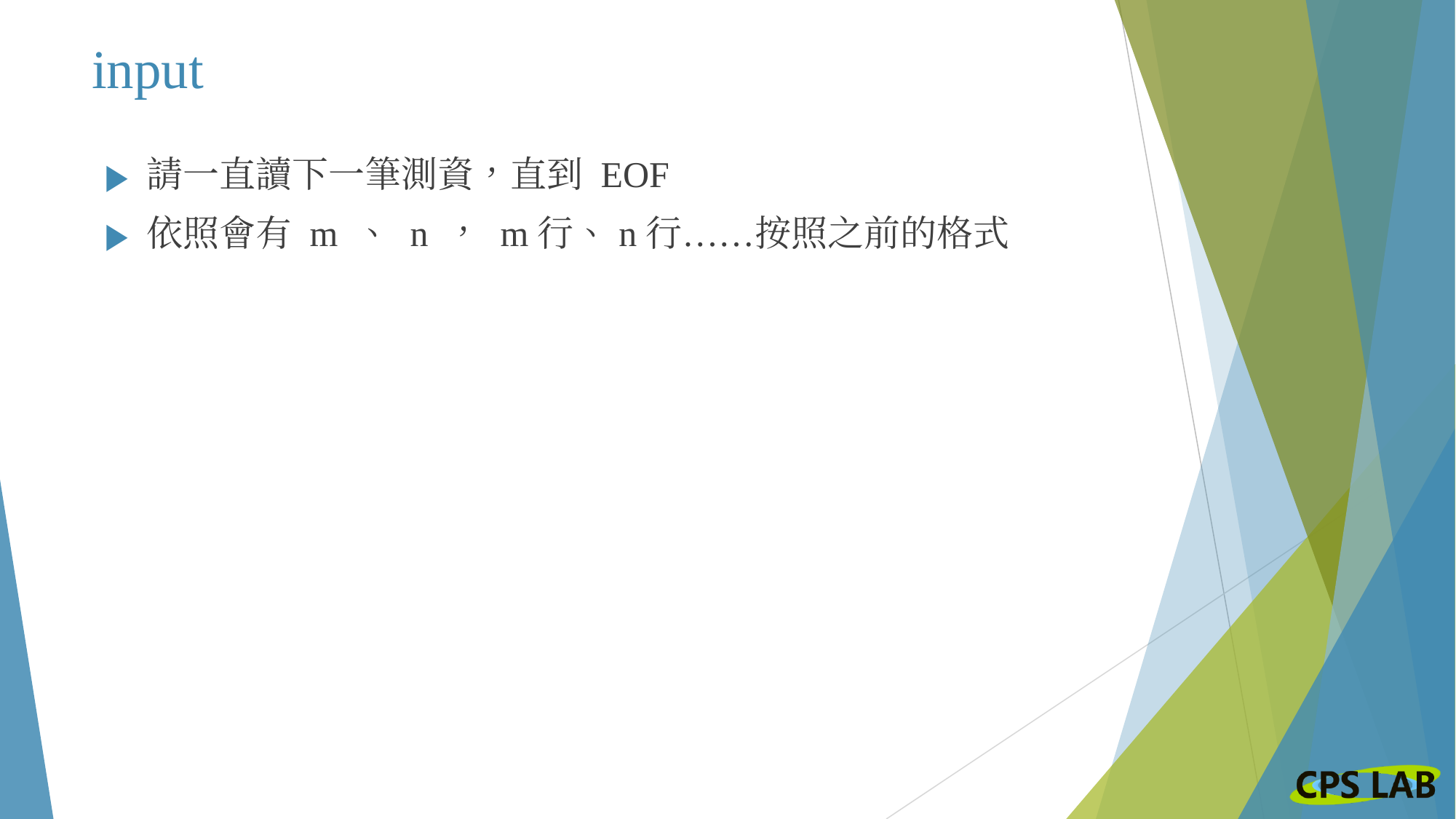

# input
請一直讀下一筆測資，直到 EOF
依照會有 m 、 n ， m行、n行……按照之前的格式